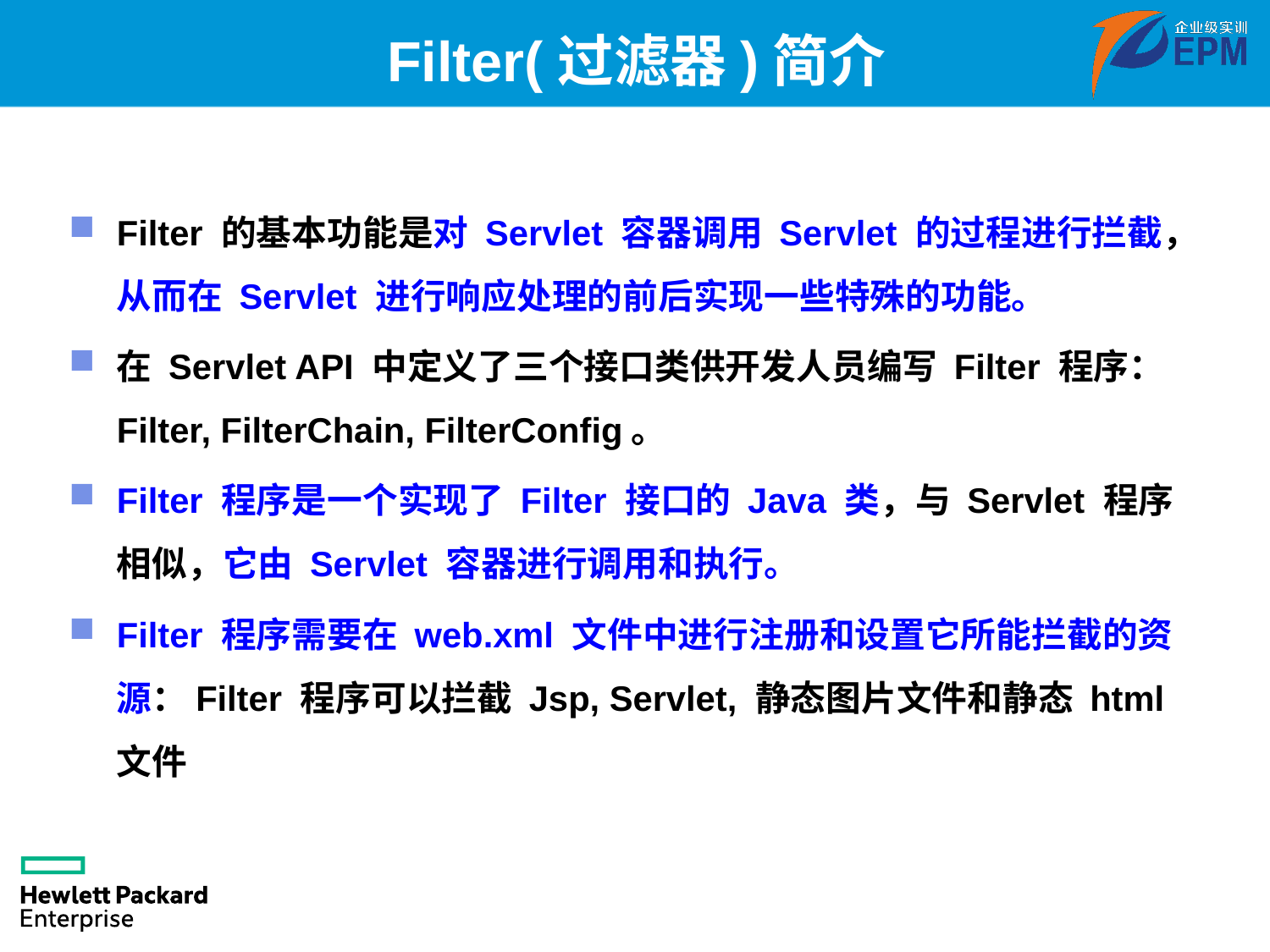

# Filter(过滤器)简介
Filter 的基本功能是对 Servlet 容器调用 Servlet 的过程进行拦截，从而在 Servlet 进行响应处理的前后实现一些特殊的功能。
在 Servlet API 中定义了三个接口类供开发人员编写 Filter 程序：Filter, FilterChain, FilterConfig。
Filter 程序是一个实现了 Filter 接口的 Java 类，与 Servlet 程序相似，它由 Servlet 容器进行调用和执行。
Filter 程序需要在 web.xml 文件中进行注册和设置它所能拦截的资源：Filter 程序可以拦截 Jsp, Servlet, 静态图片文件和静态 html 文件